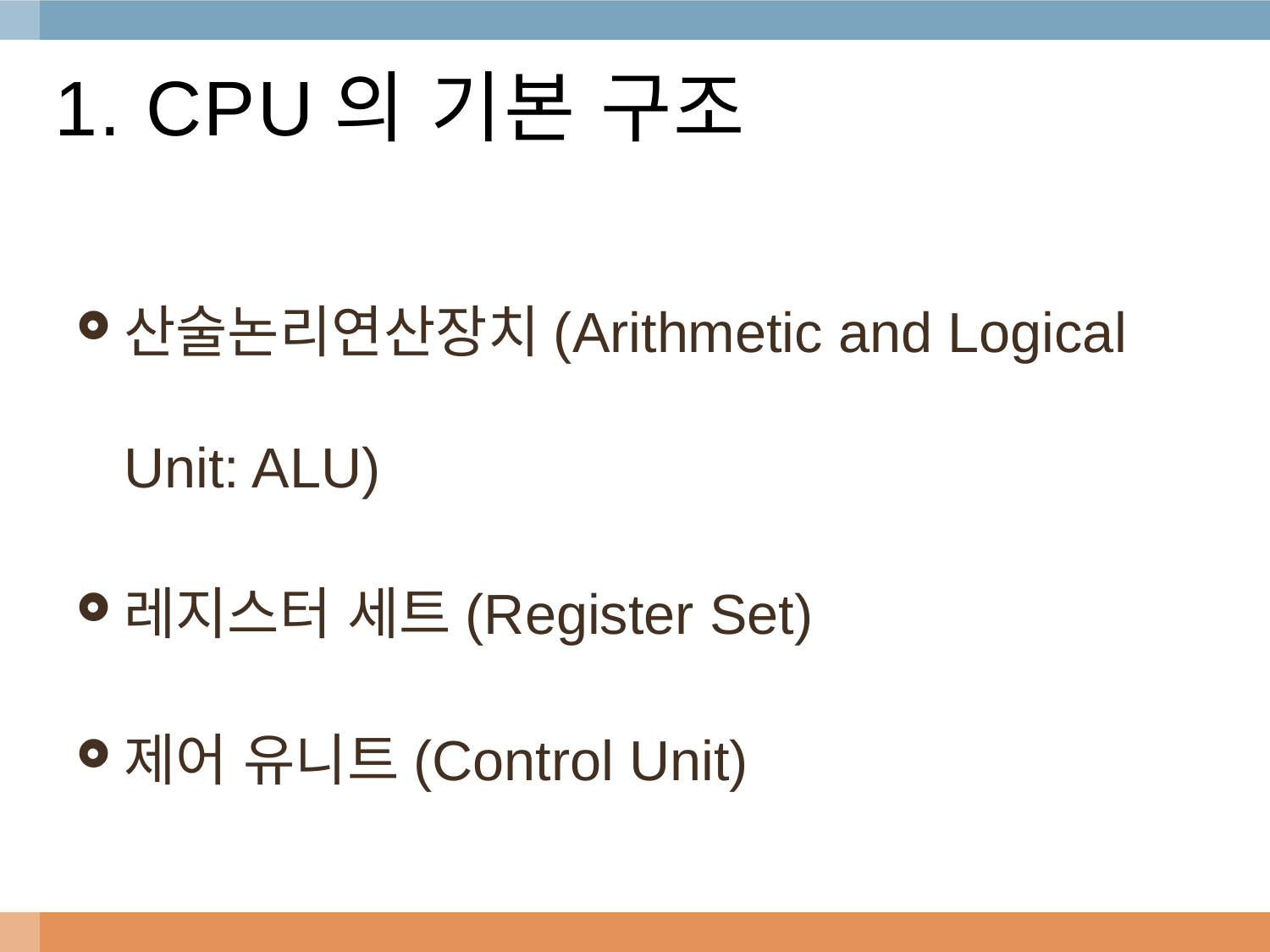

# 1. CPU의 기본 구조
산술논리연산장치(Arithmetic and Logical Unit: ALU)
레지스터 세트(Register Set)
제어 유니트(Control Unit)